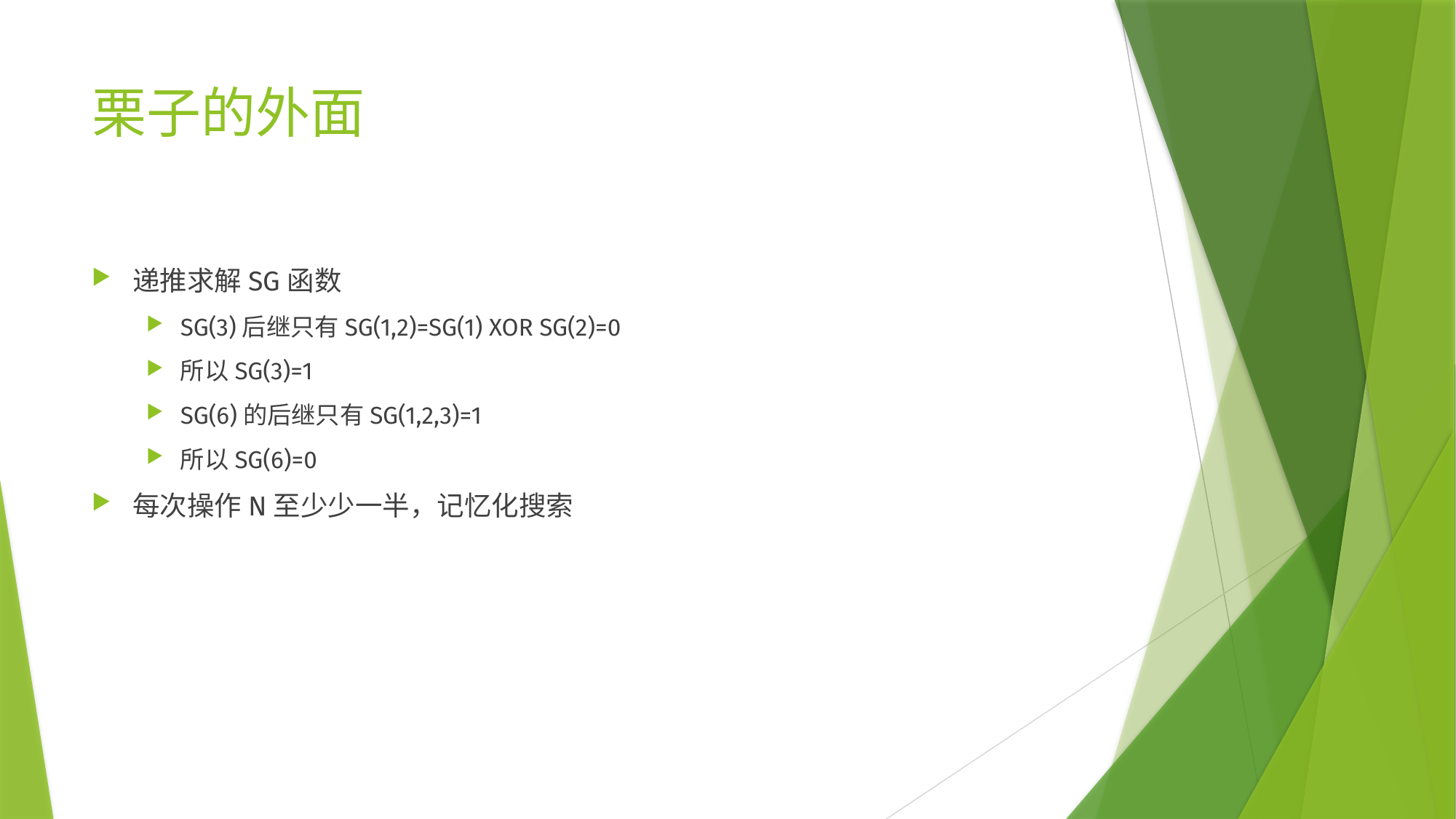

# 栗子的外面
递推求解SG函数
SG(3)后继只有SG(1,2)=SG(1) XOR SG(2)=0
所以SG(3)=1
SG(6)的后继只有SG(1,2,3)=1
所以SG(6)=0
每次操作N至少少一半，记忆化搜索